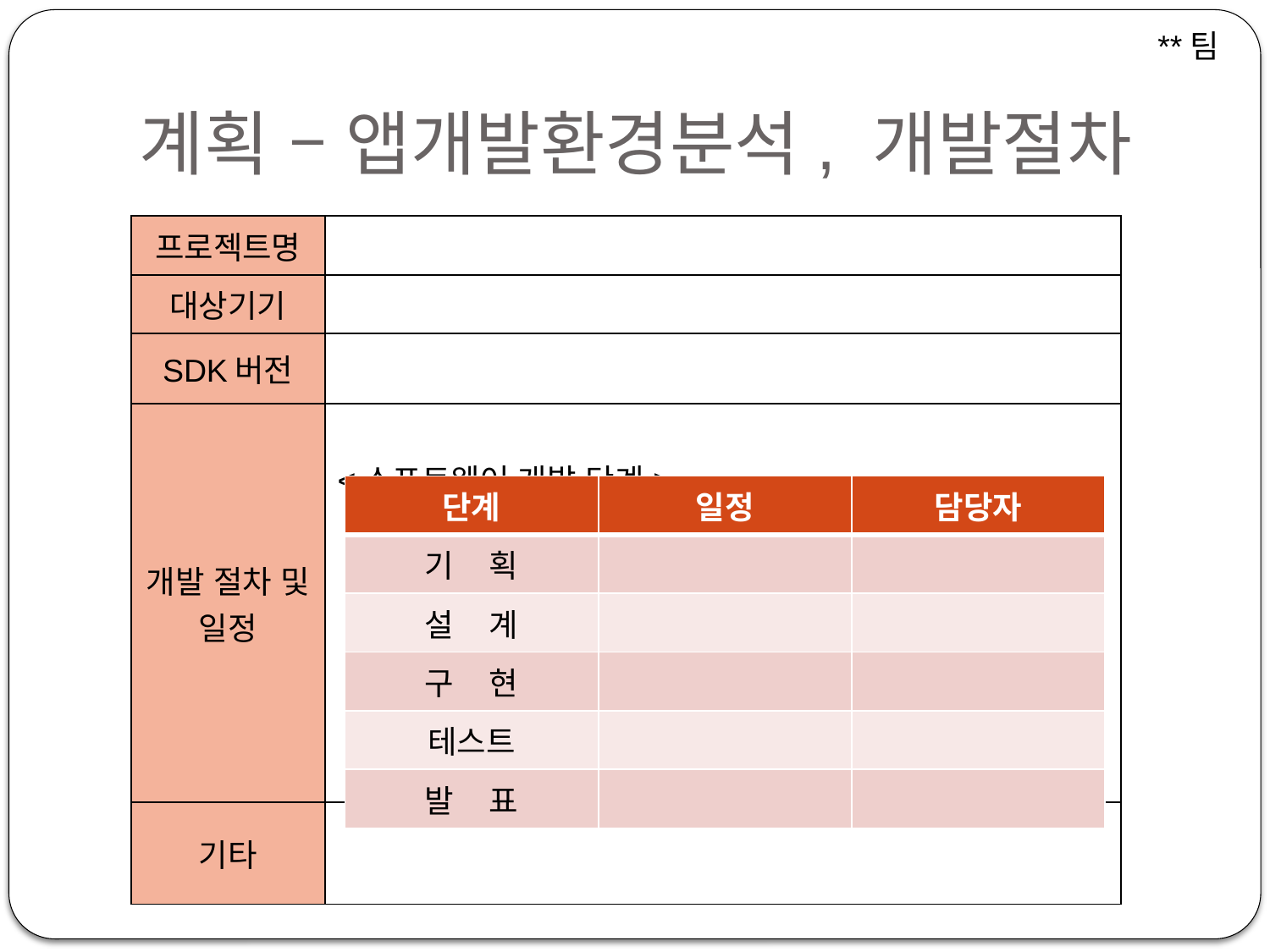

**팀
# 계획 – 앱개발환경분석, 개발절차
| 프로젝트명 |  |
| --- | --- |
| 대상기기 |  |
| SDK버전 |  |
| 개발 절차 및 일정 | <소프트웨어 개발 단계> |
| 기타 |  |
| 단계 | 일정 | 담당자 |
| --- | --- | --- |
| 기 획 |  |  |
| 설 계 |  |  |
| 구 현 |  |  |
| 테스트 |  |  |
| 발 표 |  |  |